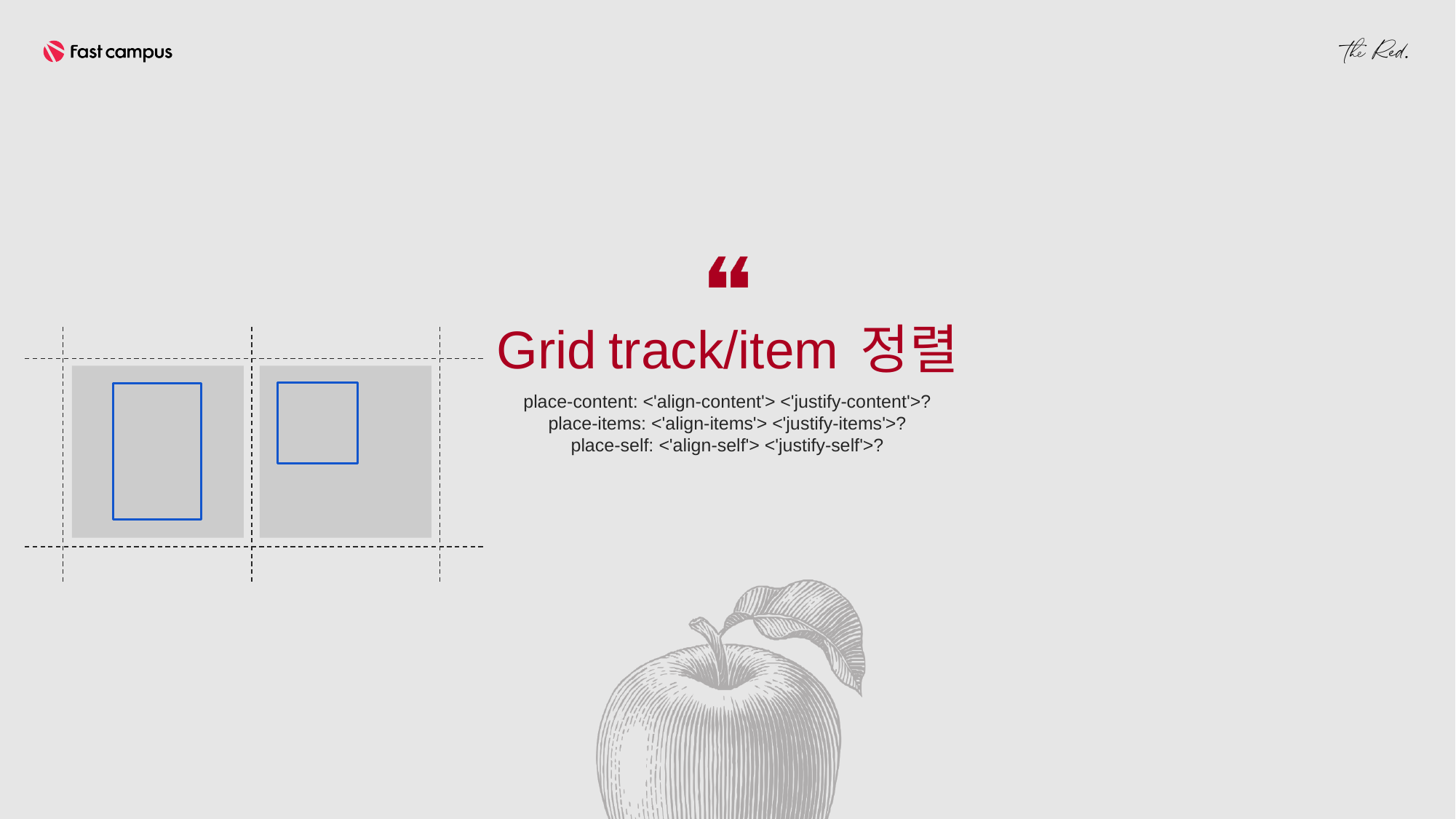

Grid track/item 정렬

place-content: <'align-content'> <'justify-content'>?
place-items: <'align-items'> <'justify-items'>?
place-self: <'align-self'> <'justify-self'>?